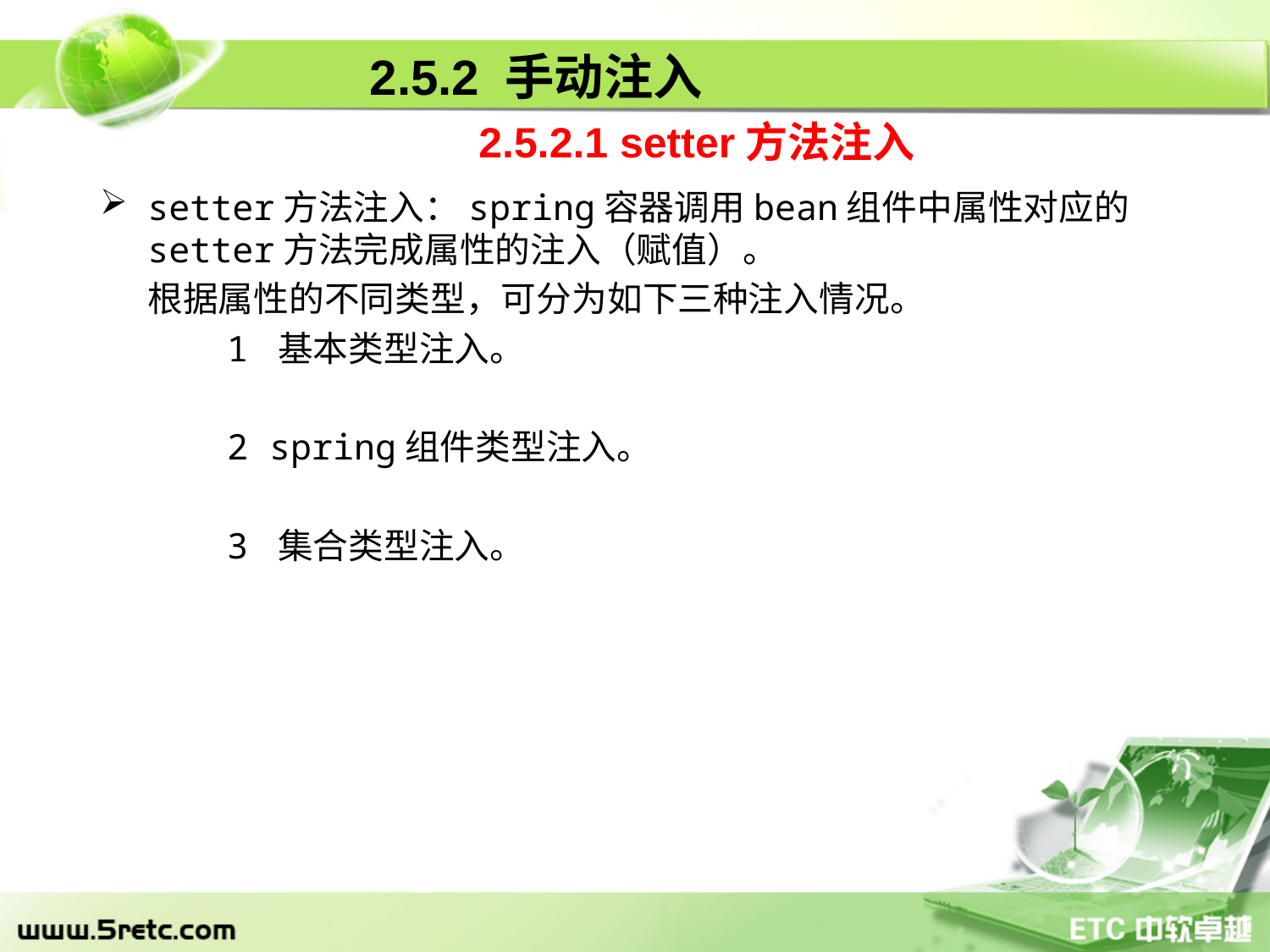

2.5.2 手动注入

2.5.2.1 setter方法注入
setter方法注入：spring容器调用bean组件中属性对应的setter方法完成属性的注入（赋值）。
	根据属性的不同类型，可分为如下三种注入情况。
1 基本类型注入。

2 spring组件类型注入。

3 集合类型注入。